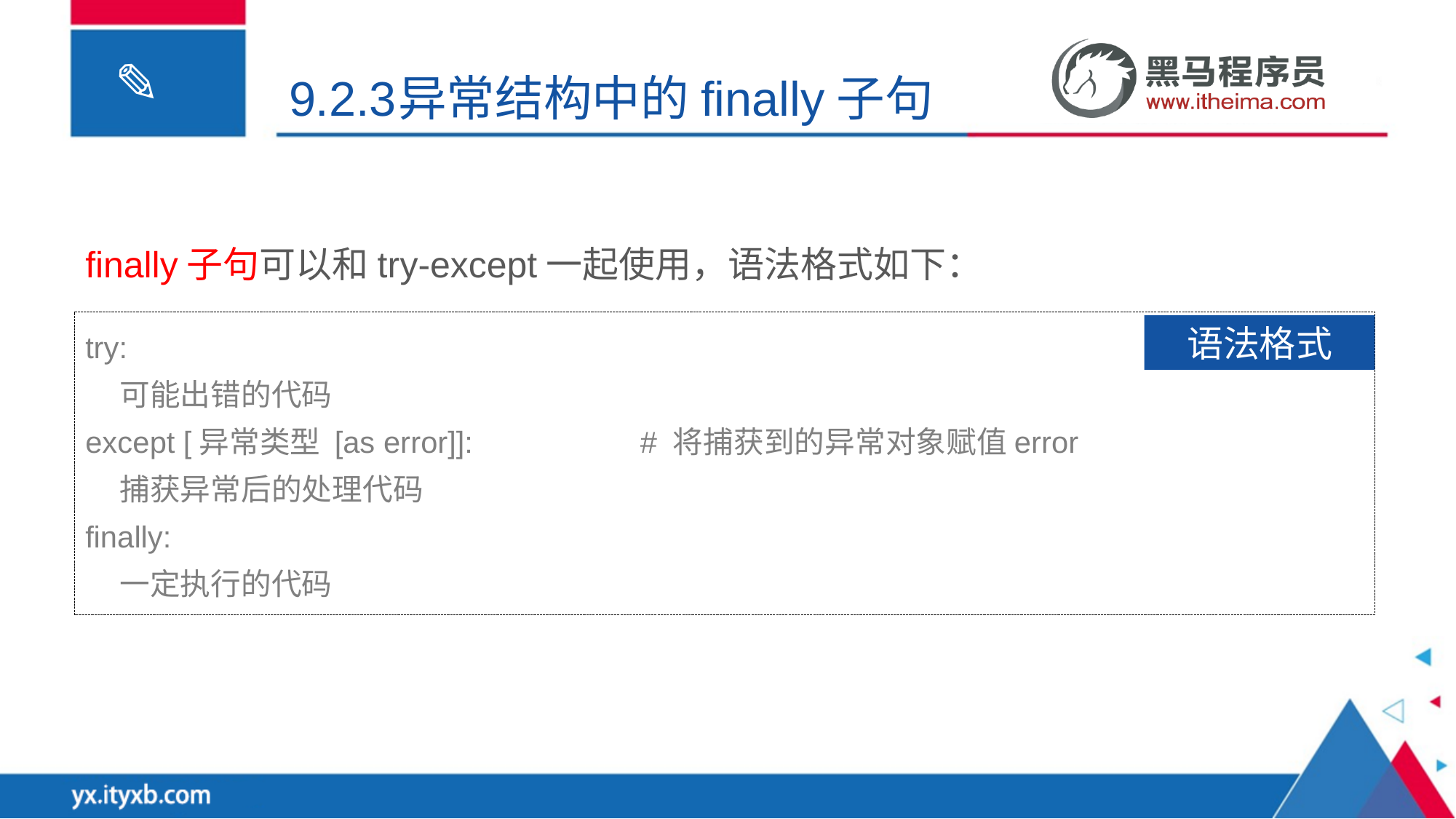

9.2.3	异常结构中的finally子句
finally子句可以和try-except一起使用，语法格式如下：

try:
    可能出错的代码
except [异常类型 [as error]]:                    # 将捕获到的异常对象赋值error
    捕获异常后的处理代码
finally:
    一定执行的代码
语法格式